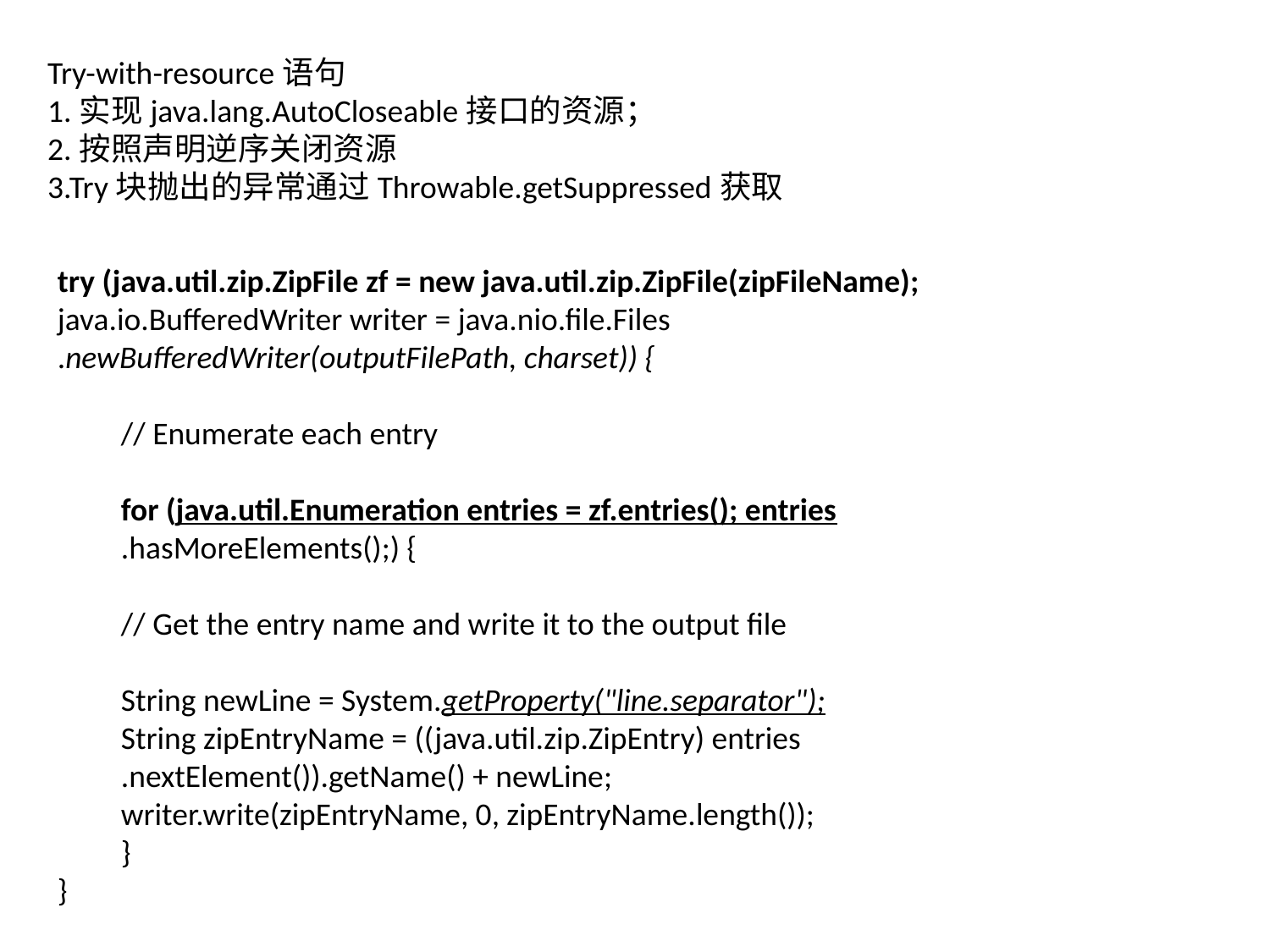

Try-with-resource语句
1.实现java.lang.AutoCloseable接口的资源；
2.按照声明逆序关闭资源
3.Try块抛出的异常通过Throwable.getSuppressed获取

try (java.util.zip.ZipFile zf = new java.util.zip.ZipFile(zipFileName);
java.io.BufferedWriter writer = java.nio.file.Files
.newBufferedWriter(outputFilePath, charset)) {

// Enumerate each entry

for (java.util.Enumeration entries = zf.entries(); entries
.hasMoreElements();) {

// Get the entry name and write it to the output file

String newLine = System.getProperty("line.separator");
String zipEntryName = ((java.util.zip.ZipEntry) entries
.nextElement()).getName() + newLine;
writer.write(zipEntryName, 0, zipEntryName.length());
}
}